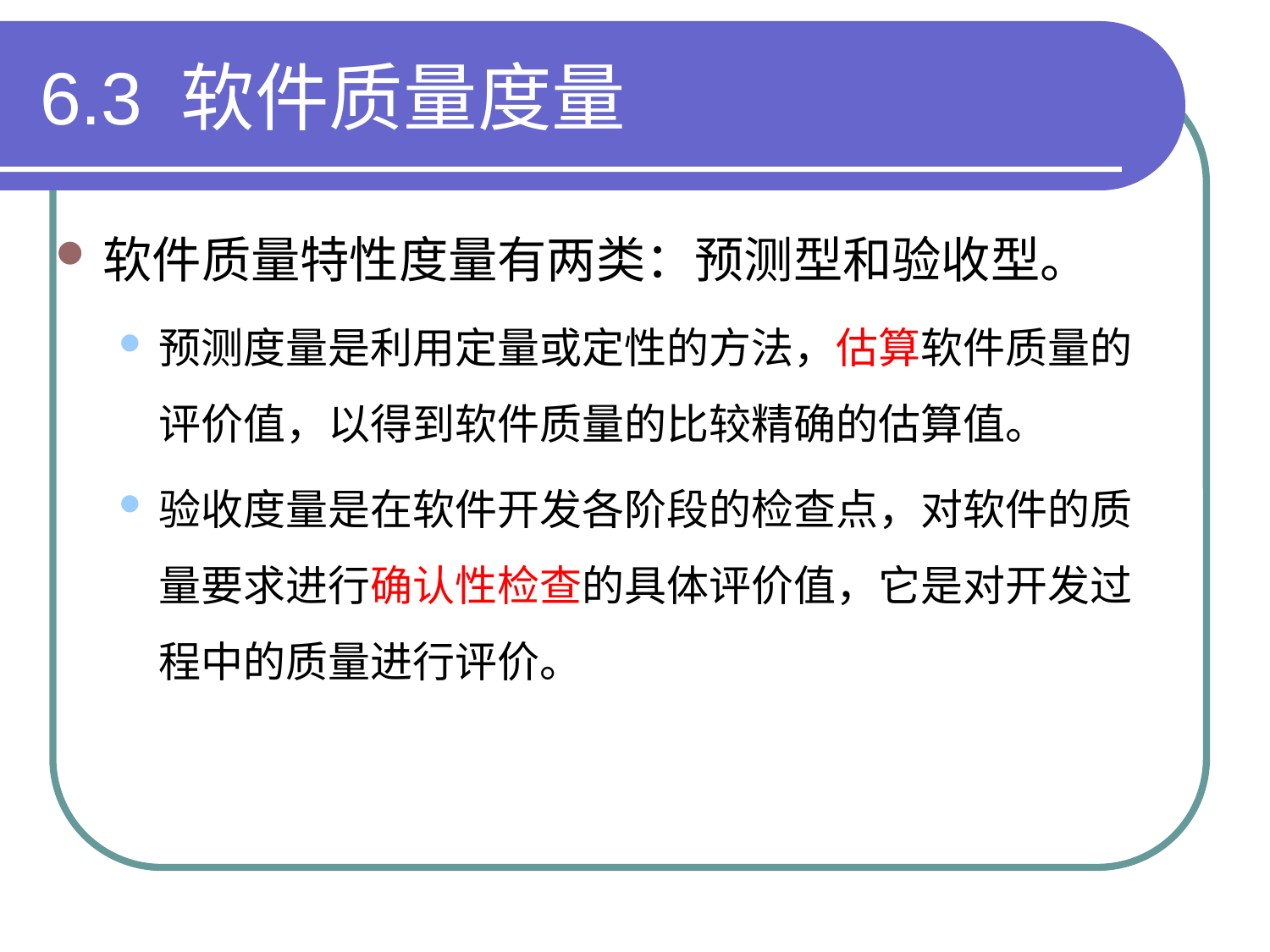

# 6.3 软件质量度量
软件质量特性度量有两类：预测型和验收型。
预测度量是利用定量或定性的方法，估算软件质量的评价值，以得到软件质量的比较精确的估算值。
验收度量是在软件开发各阶段的检查点，对软件的质量要求进行确认性检查的具体评价值，它是对开发过程中的质量进行评价。

34